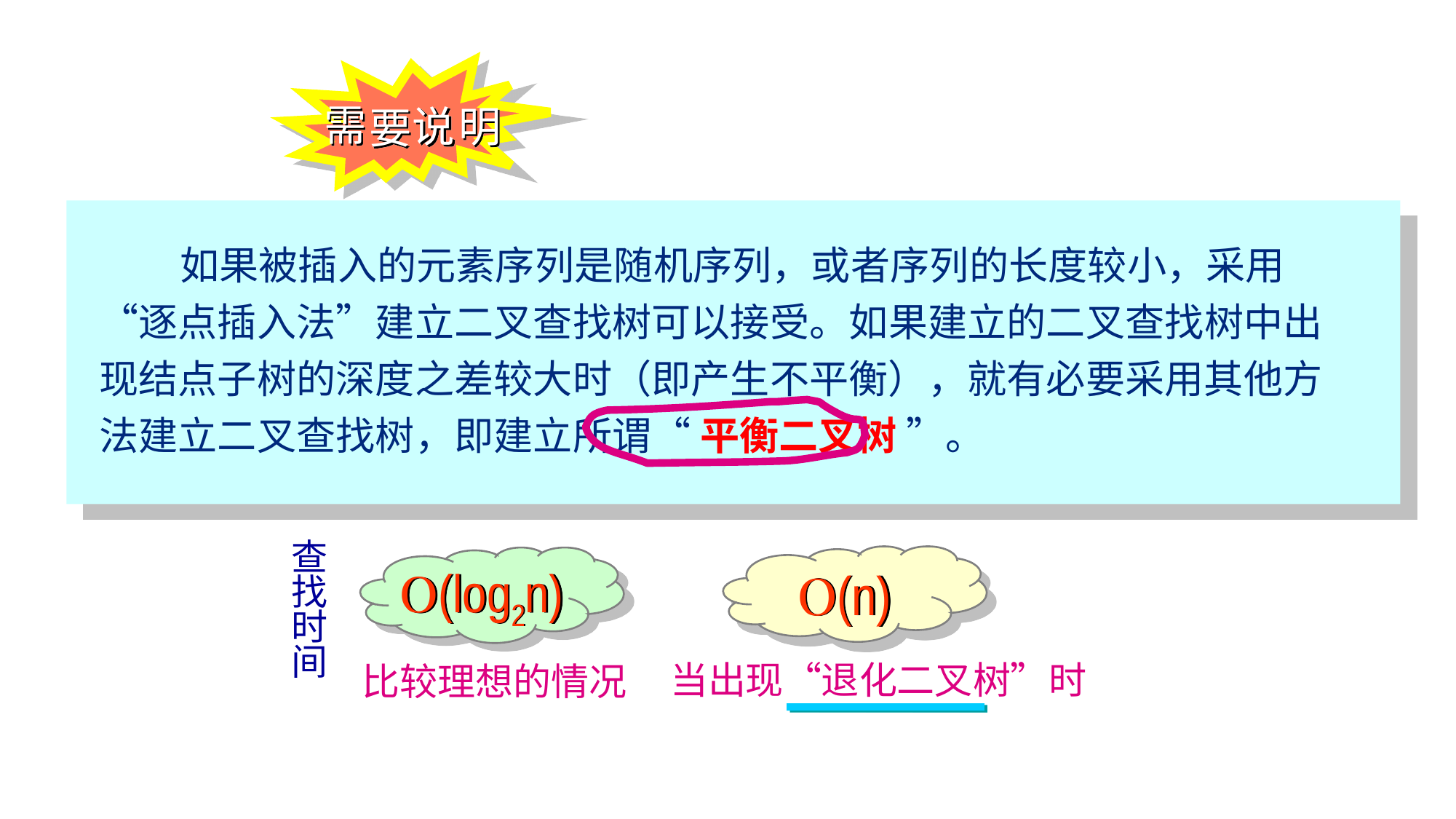

需
说
明
要

        如果被插入的元素序列是随机序列，或者序列的长度较小，采用“逐点插入法”建立二叉查找树可以接受。如果建立的二叉查找树中出现结点子树的深度之差较大时（即产生不平衡），就有必要采用其他方法建立二叉查找树，即建立所谓“ 平衡二叉树 ”。

查
找
时
间

Ο(log2n)
比较理想的情况

Ο(n)
当出现“退化二叉树”时